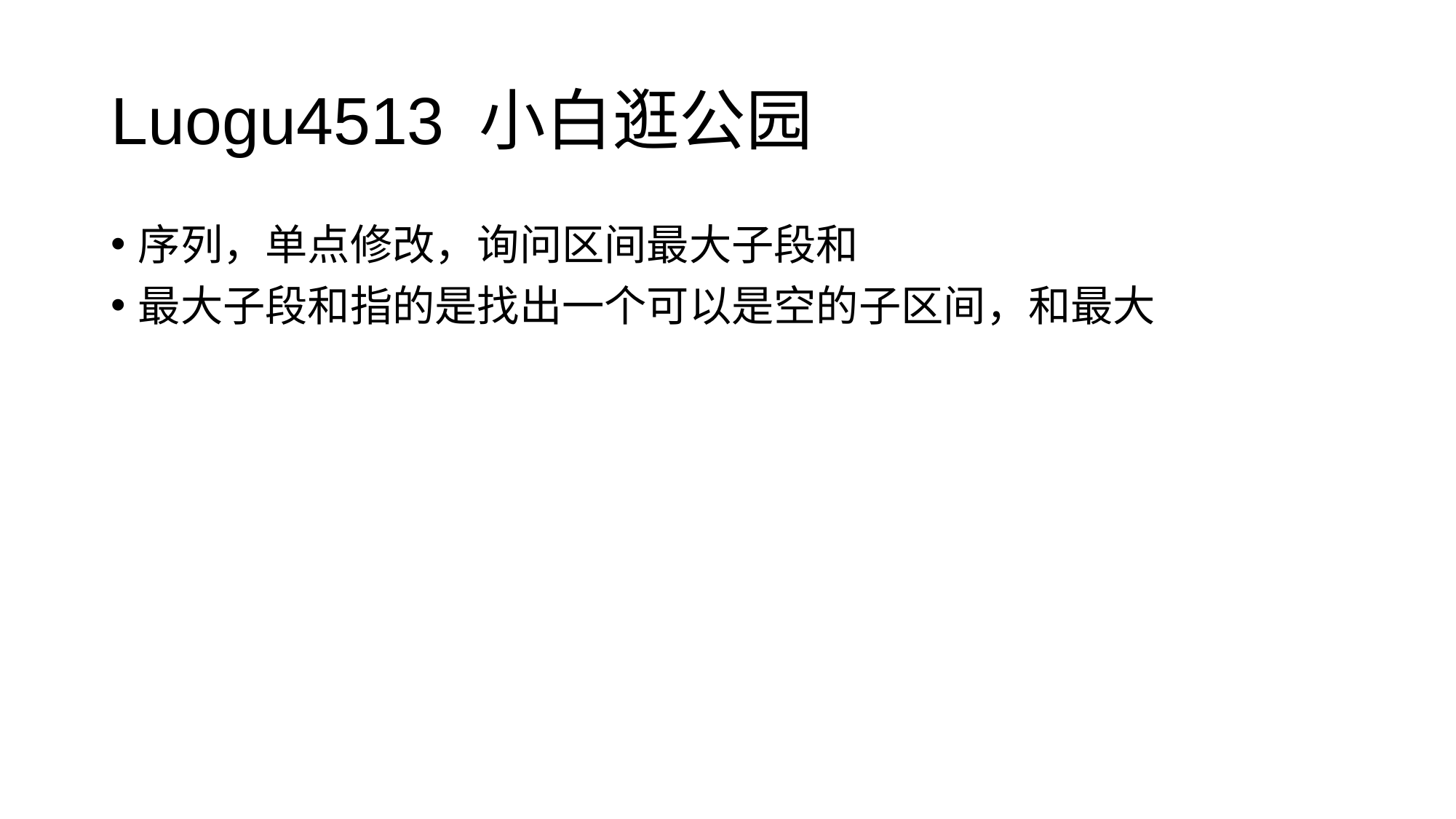

# Luogu4513 小白逛公园
序列，单点修改，询问区间最大子段和
最大子段和指的是找出一个可以是空的子区间，和最大